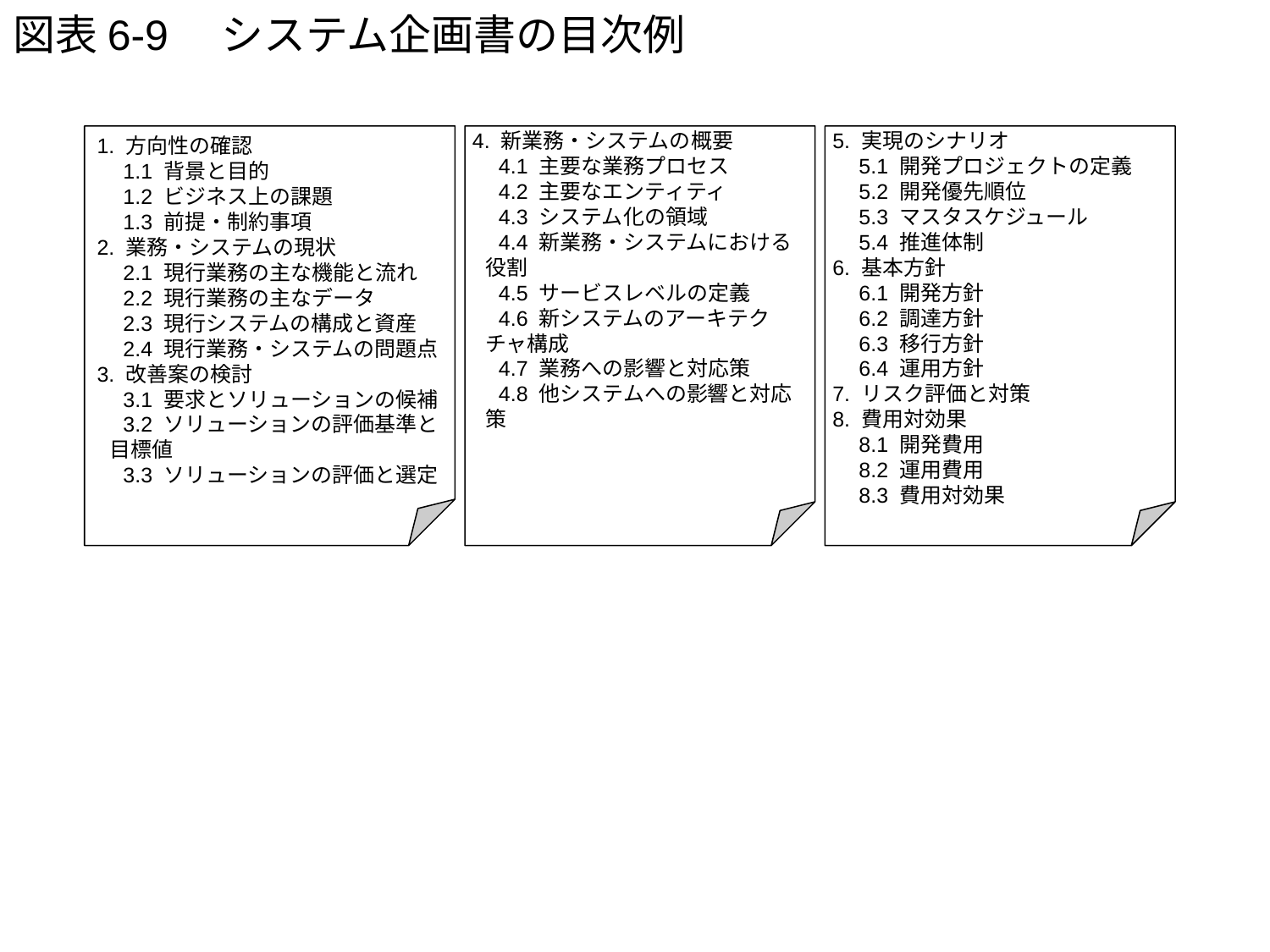

# 図表6-9　システム企画書の目次例
1. 方向性の確認
　1.1 背景と目的
　1.2 ビジネス上の課題
　1.3 前提・制約事項
2. 業務・システムの現状
　2.1 現行業務の主な機能と流れ
　2.2 現行業務の主なデータ
　2.3 現行システムの構成と資産
　2.4 現行業務・システムの問題点
3. 改善案の検討
　3.1 要求とソリューションの候補
　3.2 ソリューションの評価基準と目標値
　3.3 ソリューションの評価と選定
4. 新業務・システムの概要
　4.1 主要な業務プロセス
　4.2 主要なエンティティ
　4.3 システム化の領域
　4.4 新業務・システムにおける役割
　4.5 サービスレベルの定義
　4.6 新システムのアーキテクチャ構成
　4.7 業務への影響と対応策
　4.8 他システムへの影響と対応策
5. 実現のシナリオ
　5.1 開発プロジェクトの定義
　5.2 開発優先順位
　5.3 マスタスケジュール
　5.4 推進体制
6. 基本方針
　6.1 開発方針
　6.2 調達方針
　6.3 移行方針
　6.4 運用方針
7. リスク評価と対策
8. 費用対効果
　8.1 開発費用
　8.2 運用費用
　8.3 費用対効果